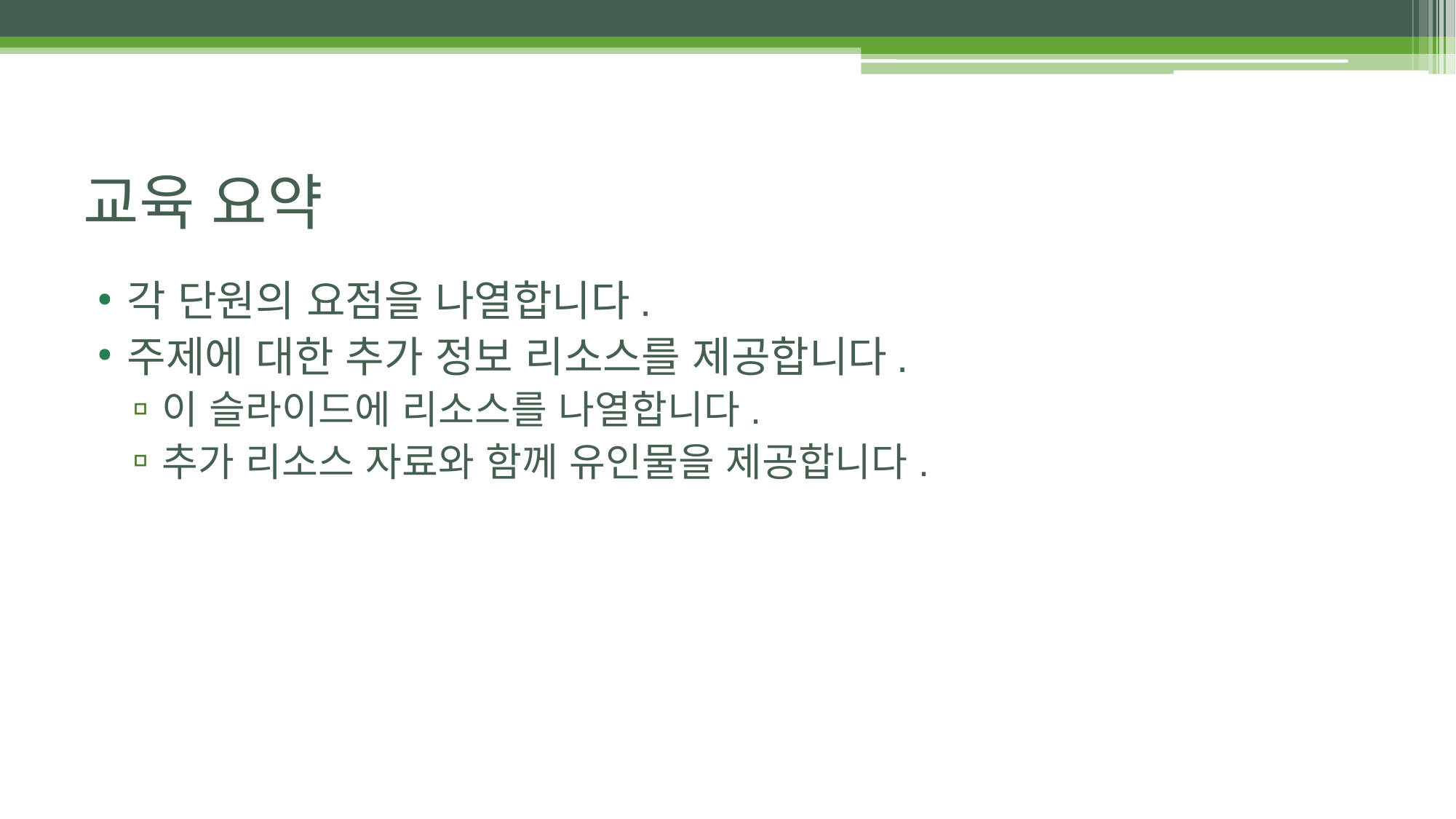

# 교육 요약
각 단원의 요점을 나열합니다.
주제에 대한 추가 정보 리소스를 제공합니다.
이 슬라이드에 리소스를 나열합니다.
추가 리소스 자료와 함께 유인물을 제공합니다.